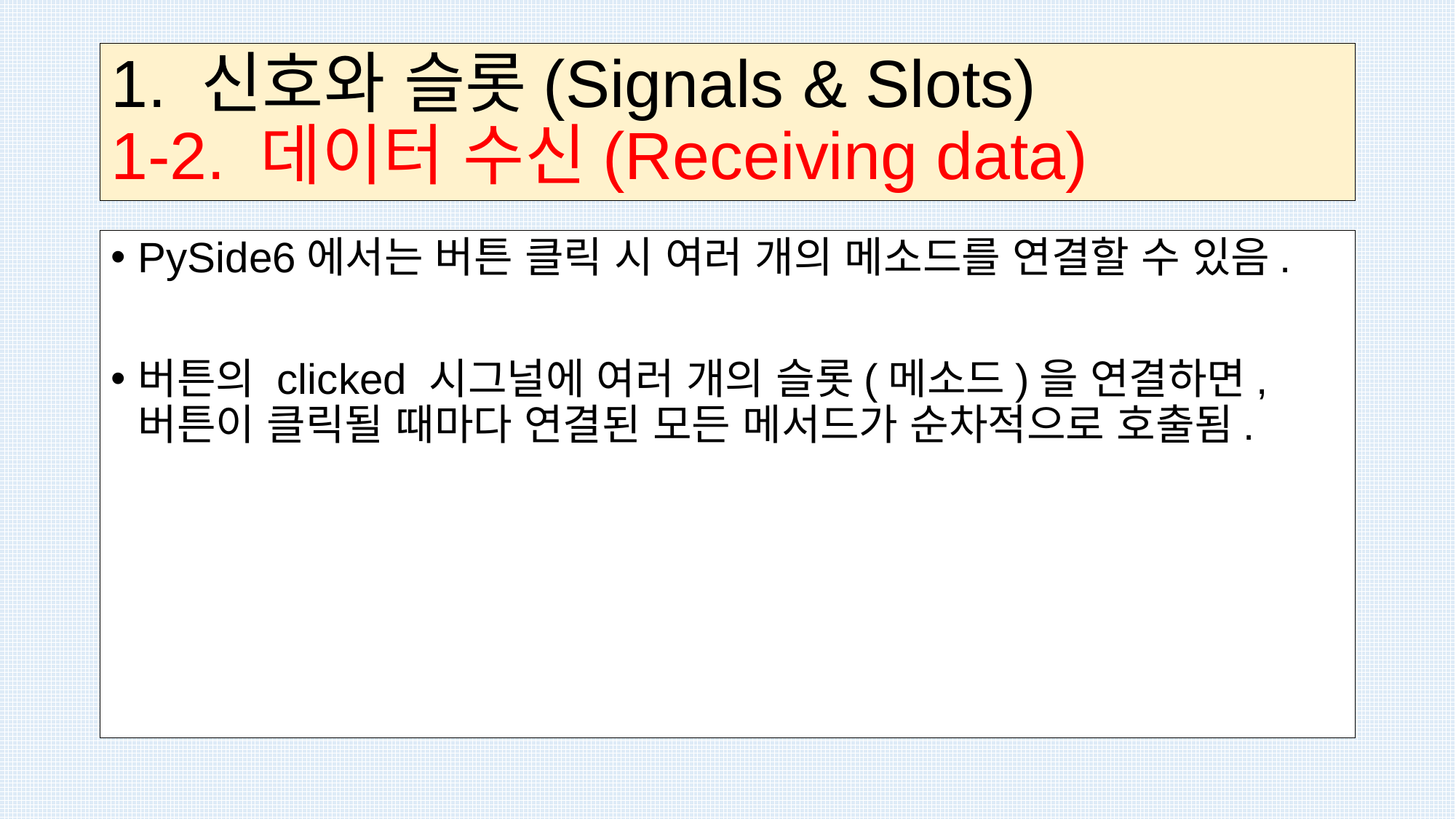

# 1. 신호와 슬롯(Signals & Slots) 1-2. 데이터 수신(Receiving data)
PySide6에서는 버튼 클릭 시 여러 개의 메소드를 연결할 수 있음.

버튼의 clicked 시그널에 여러 개의 슬롯(메소드)을 연결하면, 버튼이 클릭될 때마다 연결된 모든 메서드가 순차적으로 호출됨.